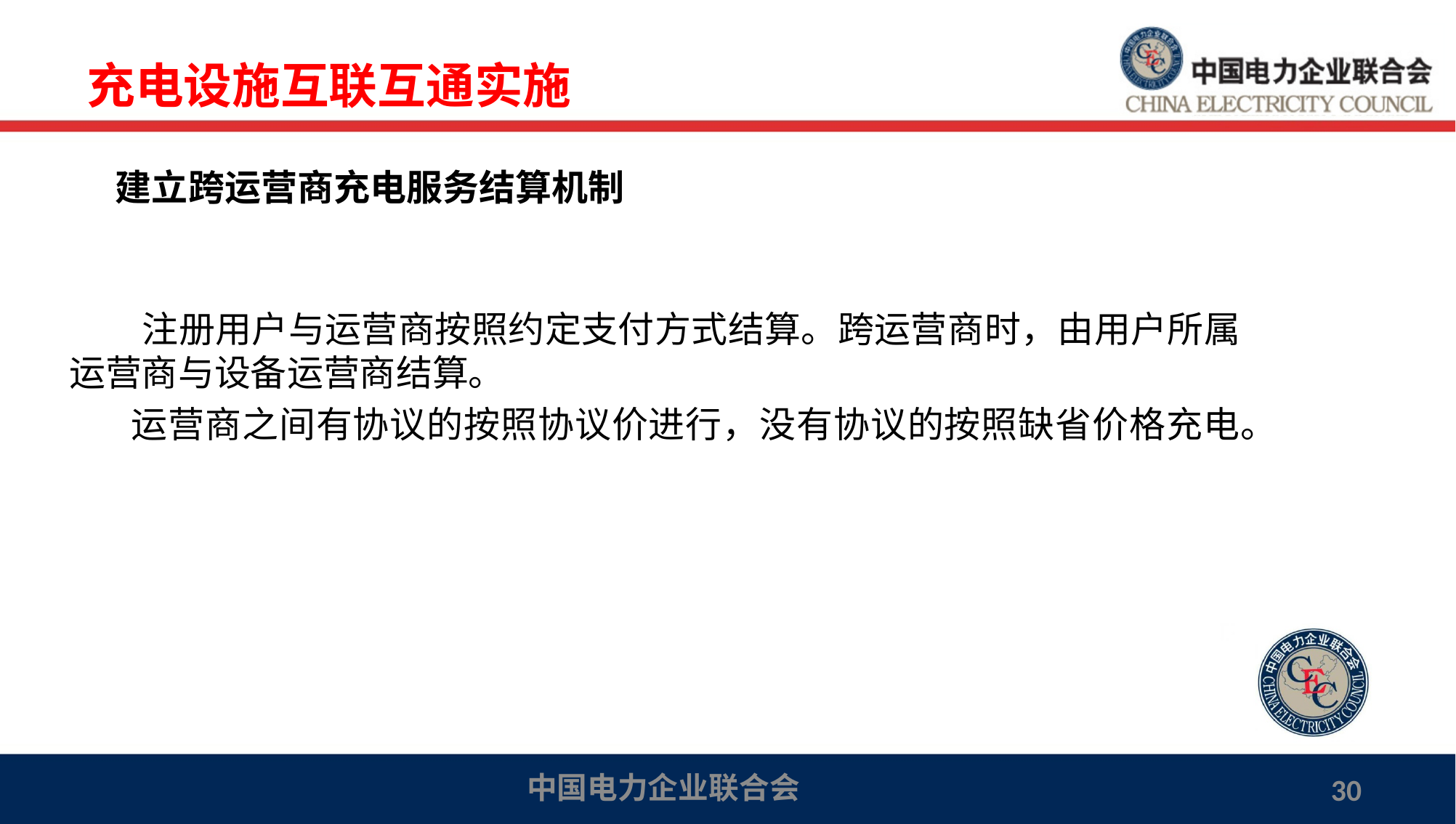

充电设施互联互通实施
建立跨运营商充电服务结算机制
　　注册用户与运营商按照约定支付方式结算。跨运营商时，由用户所属运营商与设备运营商结算。
      运营商之间有协议的按照协议价进行，没有协议的按照缺省价格充电。
中国电力企业联合会
30